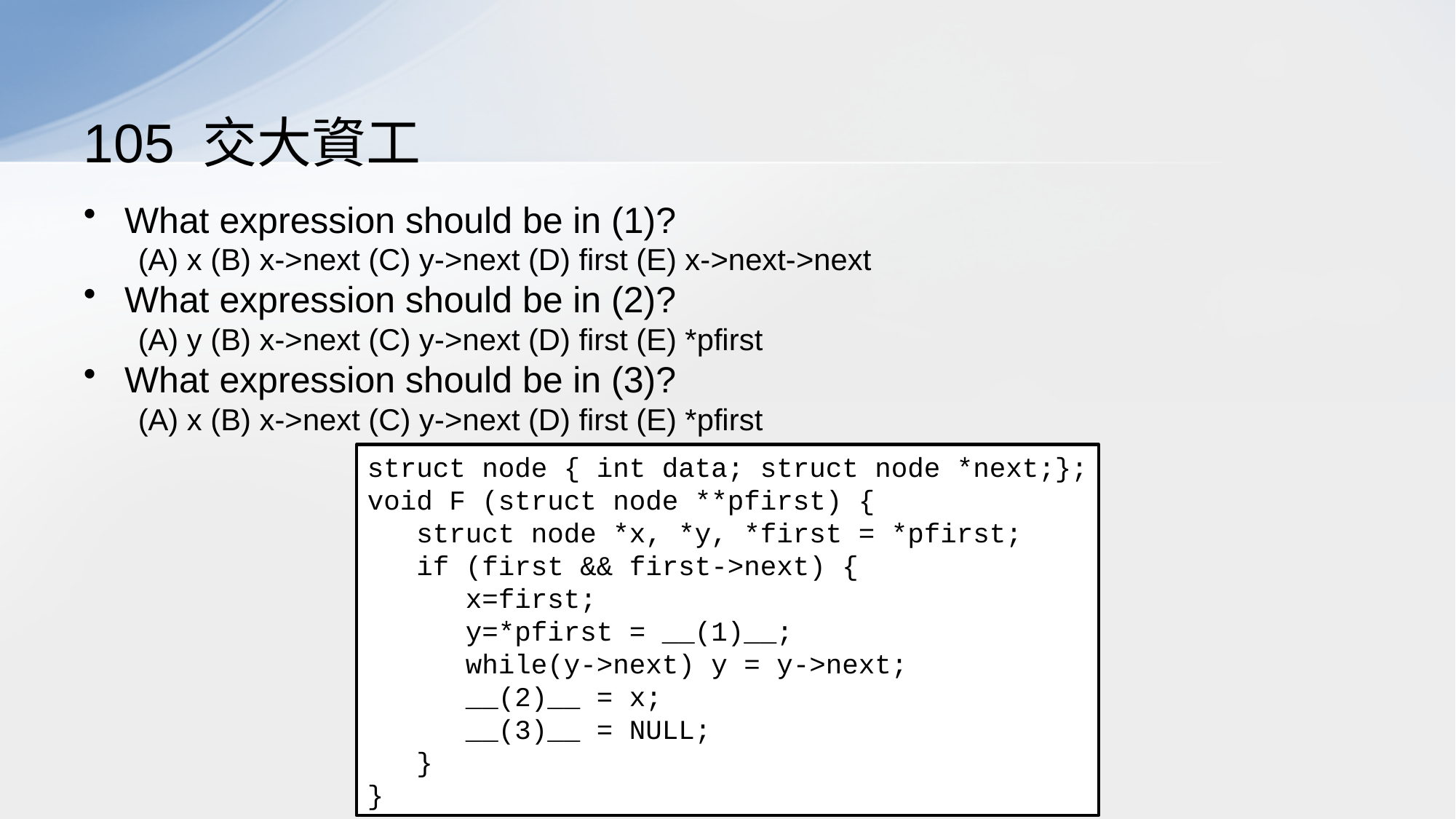

# 105 交大資工
What expression should be in (1)?
(A) x (B) x->next (C) y->next (D) first (E) x->next->next
What expression should be in (2)?
(A) y (B) x->next (C) y->next (D) first (E) *pfirst
What expression should be in (3)?
(A) x (B) x->next (C) y->next (D) first (E) *pfirst

struct node { int data; struct node *next;};
void F (struct node **pfirst) {
   struct node *x, *y, *first = *pfirst;
   if (first && first->next) {
      x=first;
      y=*pfirst = __(1)__;
      while(y->next) y = y->next;
      __(2)__ = x;
      __(3)__ = NULL;
   }
}